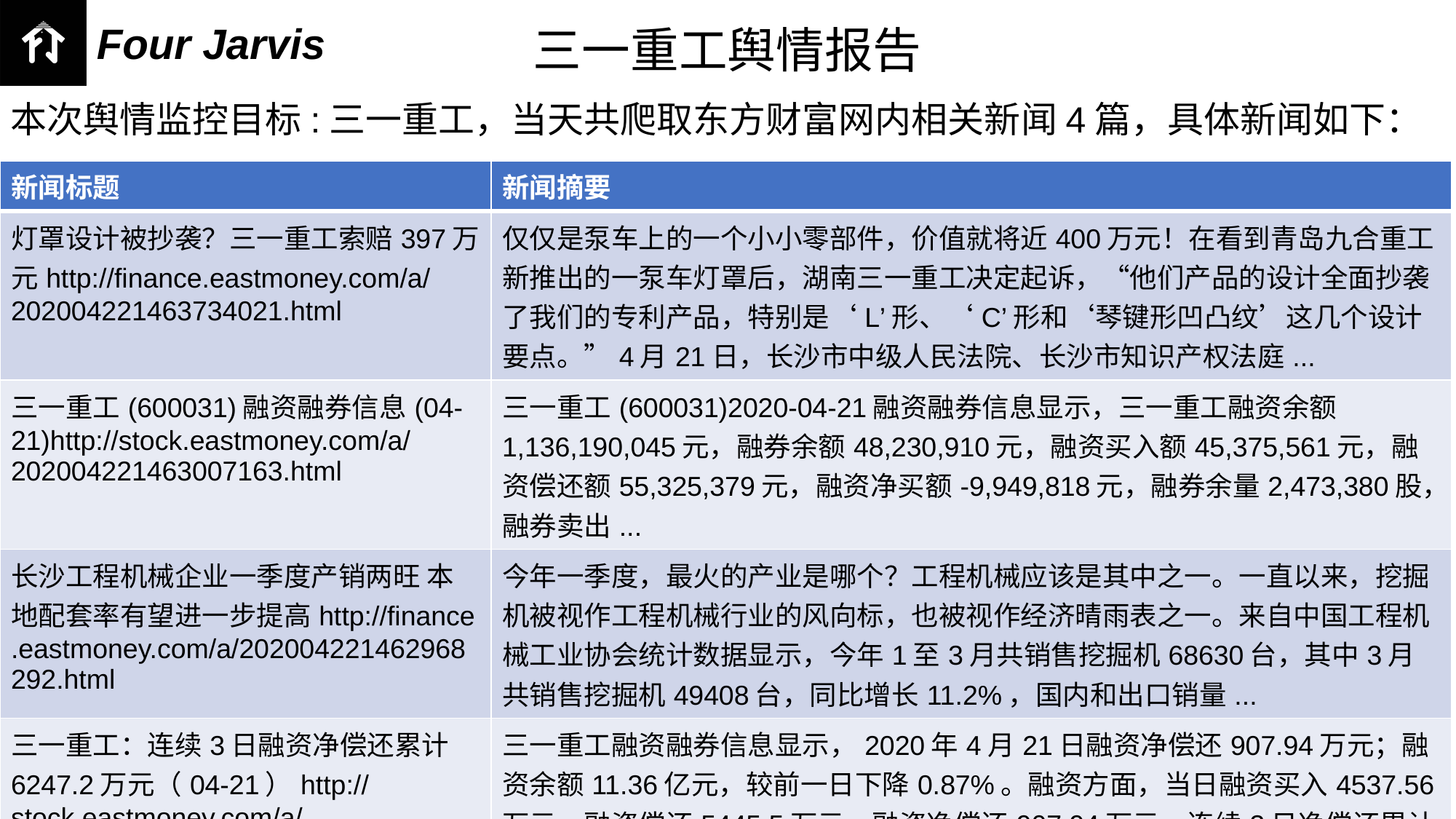

三一重工舆情报告
本次舆情监控目标:三一重工，当天共爬取东方财富网内相关新闻4篇，具体新闻如下：
| 新闻标题 | 新闻摘要 |
| --- | --- |
| 灯罩设计被抄袭？三一重工索赔397万元http://finance.eastmoney.com/a/202004221463734021.html | 仅仅是泵车上的一个小小零部件，价值就将近400万元！在看到青岛九合重工新推出的一泵车灯罩后，湖南三一重工决定起诉，“他们产品的设计全面抄袭了我们的专利产品，特别是‘L’形、‘C’形和‘琴键形凹凸纹’这几个设计要点。”4月21日，长沙市中级人民法院、长沙市知识产权法庭... |
| 三一重工(600031)融资融券信息(04-21)http://stock.eastmoney.com/a/202004221463007163.html | 三一重工(600031)2020-04-21融资融券信息显示，三一重工融资余额1,136,190,045元，融券余额48,230,910元，融资买入额45,375,561元，融资偿还额55,325,379元，融资净买额-9,949,818元，融券余量2,473,380股，融券卖出... |
| 长沙工程机械企业一季度产销两旺 本地配套率有望进一步提高http://finance.eastmoney.com/a/202004221462968292.html | 今年一季度，最火的产业是哪个？工程机械应该是其中之一。一直以来，挖掘机被视作工程机械行业的风向标，也被视作经济晴雨表之一。来自中国工程机械工业协会统计数据显示，今年1至3月共销售挖掘机68630台，其中3月共销售挖掘机49408台，同比增长11.2%，国内和出口销量... |
| 三一重工：连续3日融资净偿还累计6247.2万元（04-21）http://stock.eastmoney.com/a/202004221462956489.html | 三一重工融资融券信息显示，2020年4月21日融资净偿还907.94万元；融资余额11.36亿元，较前一日下降0.87%。融资方面，当日融资买入4537.56万元，融资偿还5445.5万元，融资净偿还907.94万元，连续3日净偿还累计6247.2万元。融券方面，融券卖出13.1... |